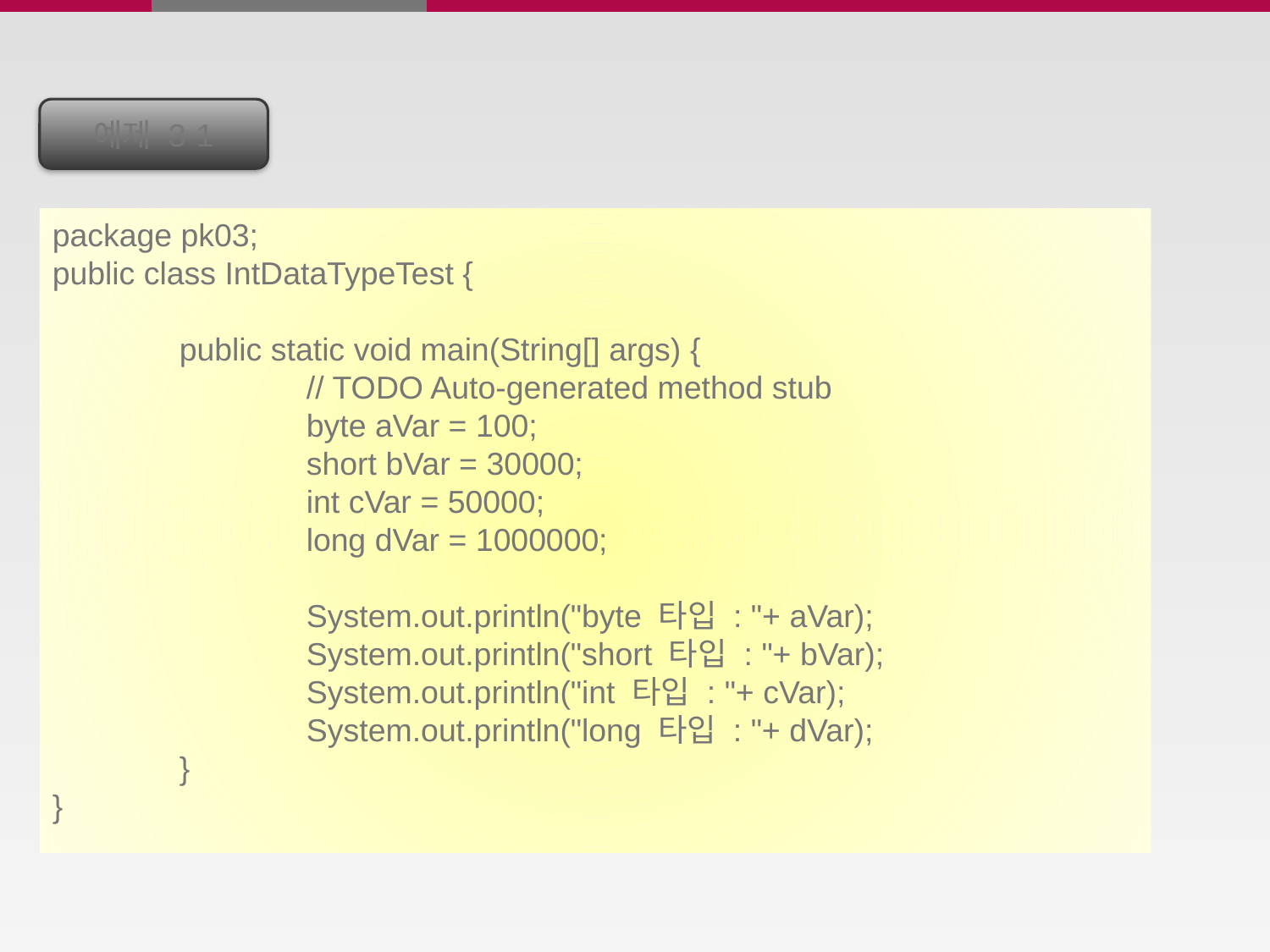

예제 3-1
package pk03;
public class IntDataTypeTest {

	public static void main(String[] args) {
		// TODO Auto-generated method stub
		byte aVar = 100;
		short bVar = 30000;
		int cVar = 50000;
		long dVar = 1000000;

		System.out.println("byte 타입 : "+ aVar);
		System.out.println("short 타입 : "+ bVar);
		System.out.println("int 타입 : "+ cVar);
		System.out.println("long 타입 : "+ dVar);
	}
}